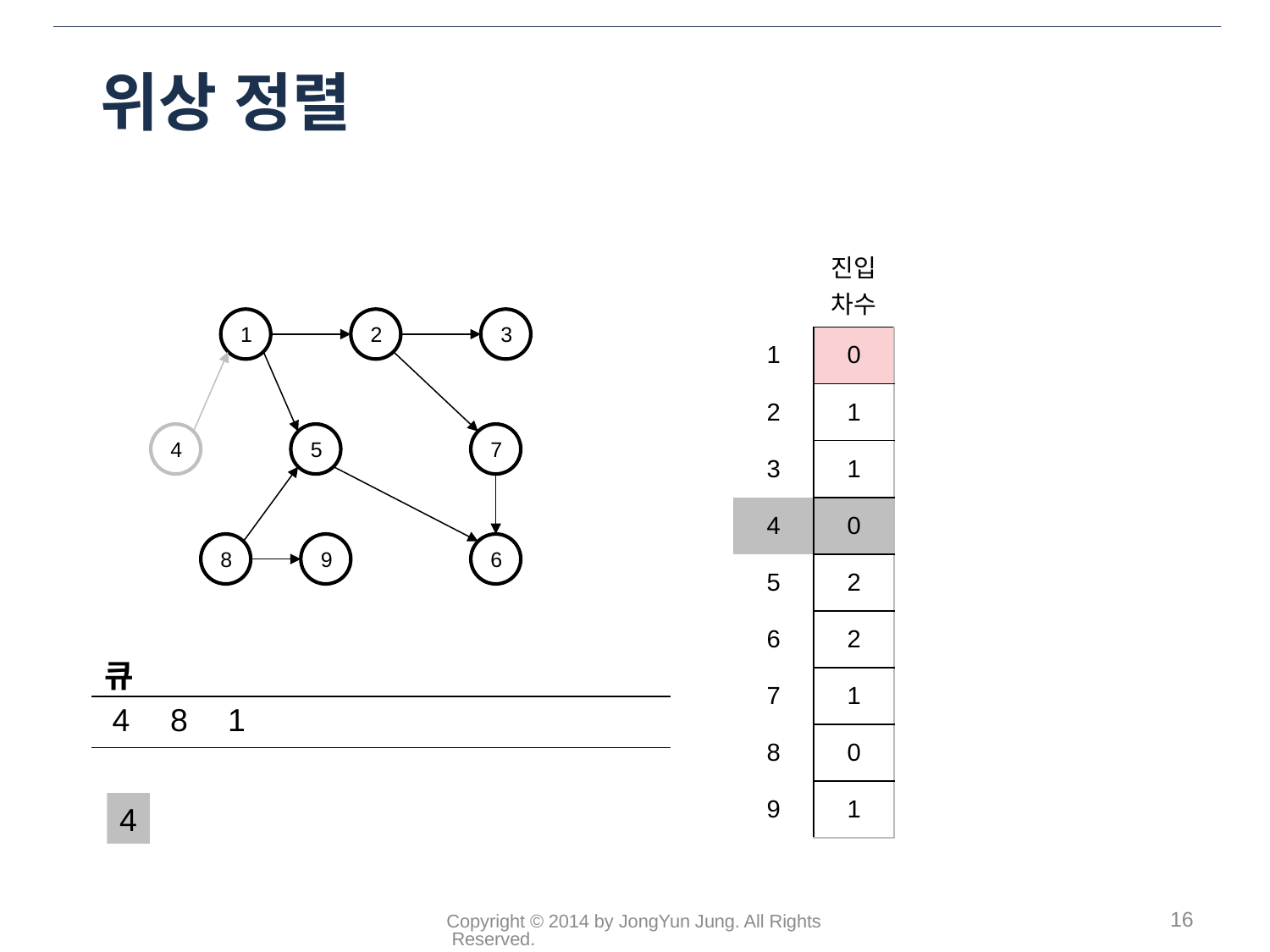

# 위상 정렬
|  | 진입차수 |
| --- | --- |
| 1 | 0 |
| 2 | 1 |
| 3 | 1 |
| 4 | 0 |
| 5 | 2 |
| 6 | 2 |
| 7 | 1 |
| 8 | 0 |
| 9 | 1 |
1
2
3
4
5
7
8
9
6
| 큐 |  |  |  |  |  |  |  |  |  |
| --- | --- | --- | --- | --- | --- | --- | --- | --- | --- |
| 4 | 8 | 1 |  |  |  |  |  |  |  |
4
16
Copyright © 2014 by JongYun Jung. All Rights Reserved.